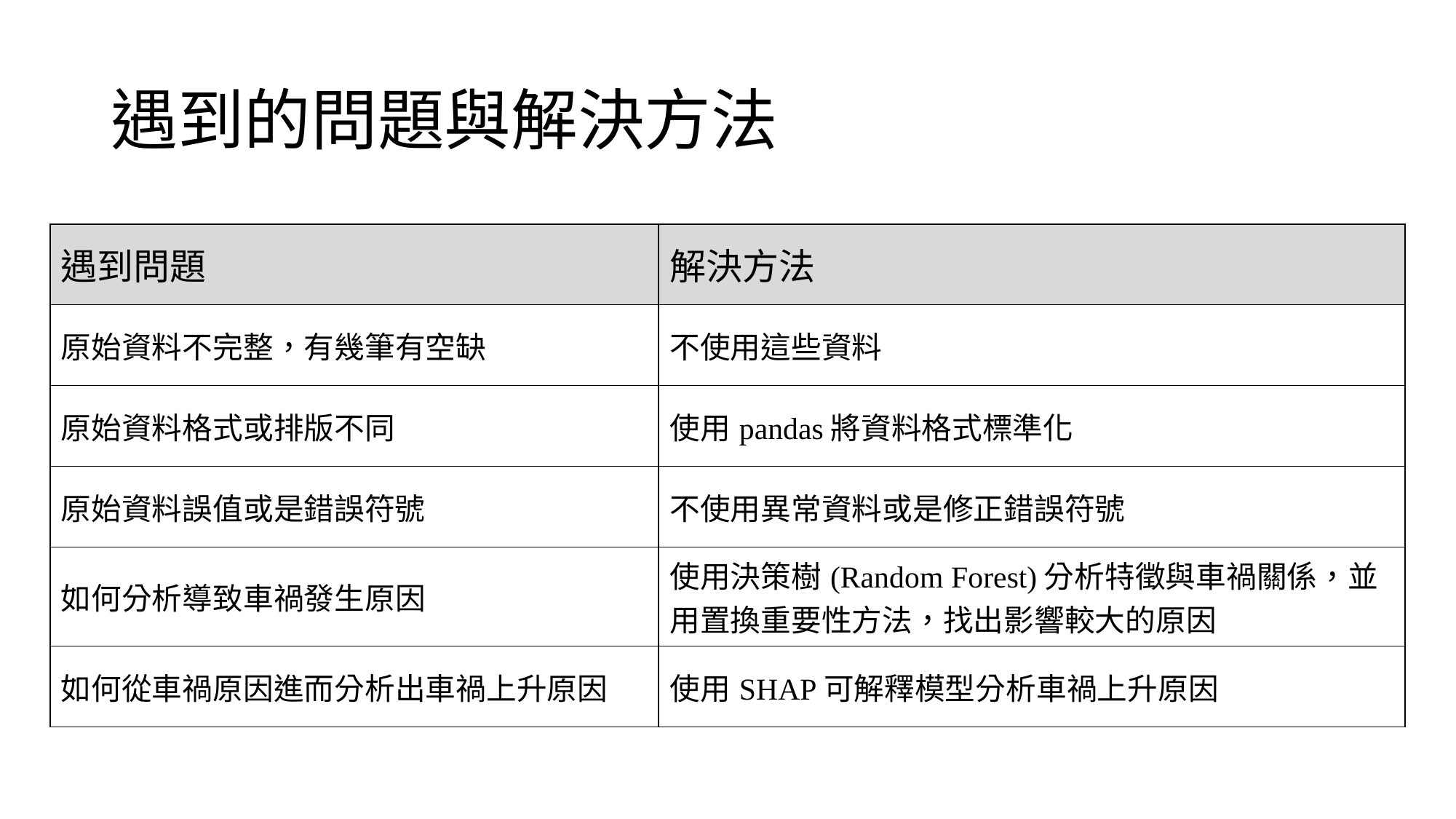

# 遇到的問題與解決方法
| 遇到問題 | 解決方法 |
| --- | --- |
| 原始資料不完整，有幾筆有空缺 | 不使用這些資料 |
| 原始資料格式或排版不同 | 使用pandas將資料格式標準化 |
| 原始資料誤值或是錯誤符號 | 不使用異常資料或是修正錯誤符號 |
| 如何分析導致車禍發生原因 | 使用決策樹(Random Forest)分析特徵與車禍關係，並用置換重要性方法，找出影響較大的原因 |
| 如何從車禍原因進而分析出車禍上升原因 | 使用SHAP可解釋模型分析車禍上升原因 |